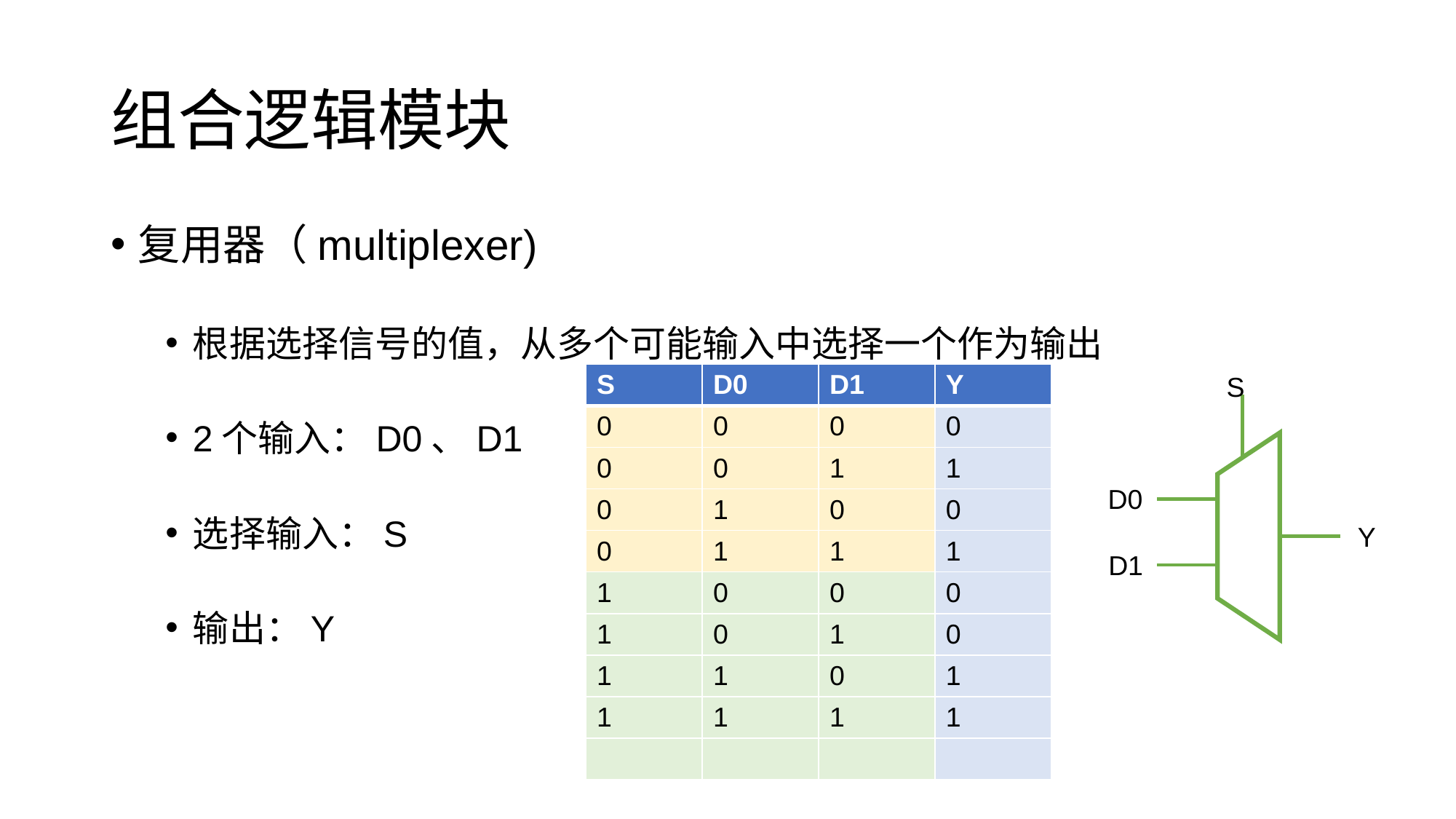

# 组合逻辑模块
复用器（multiplexer)
根据选择信号的值，从多个可能输入中选择一个作为输出
2个输入：D0、D1
选择输入：S
输出：Y
| S | D0 | D1 | Y |
| --- | --- | --- | --- |
| 0 | 0 | 0 | 0 |
| 0 | 0 | 1 | 1 |
| 0 | 1 | 0 | 0 |
| 0 | 1 | 1 | 1 |
| 1 | 0 | 0 | 0 |
| 1 | 0 | 1 | 0 |
| 1 | 1 | 0 | 1 |
| 1 | 1 | 1 | 1 |
|  |  |  |  |
S
D0

Y
D1